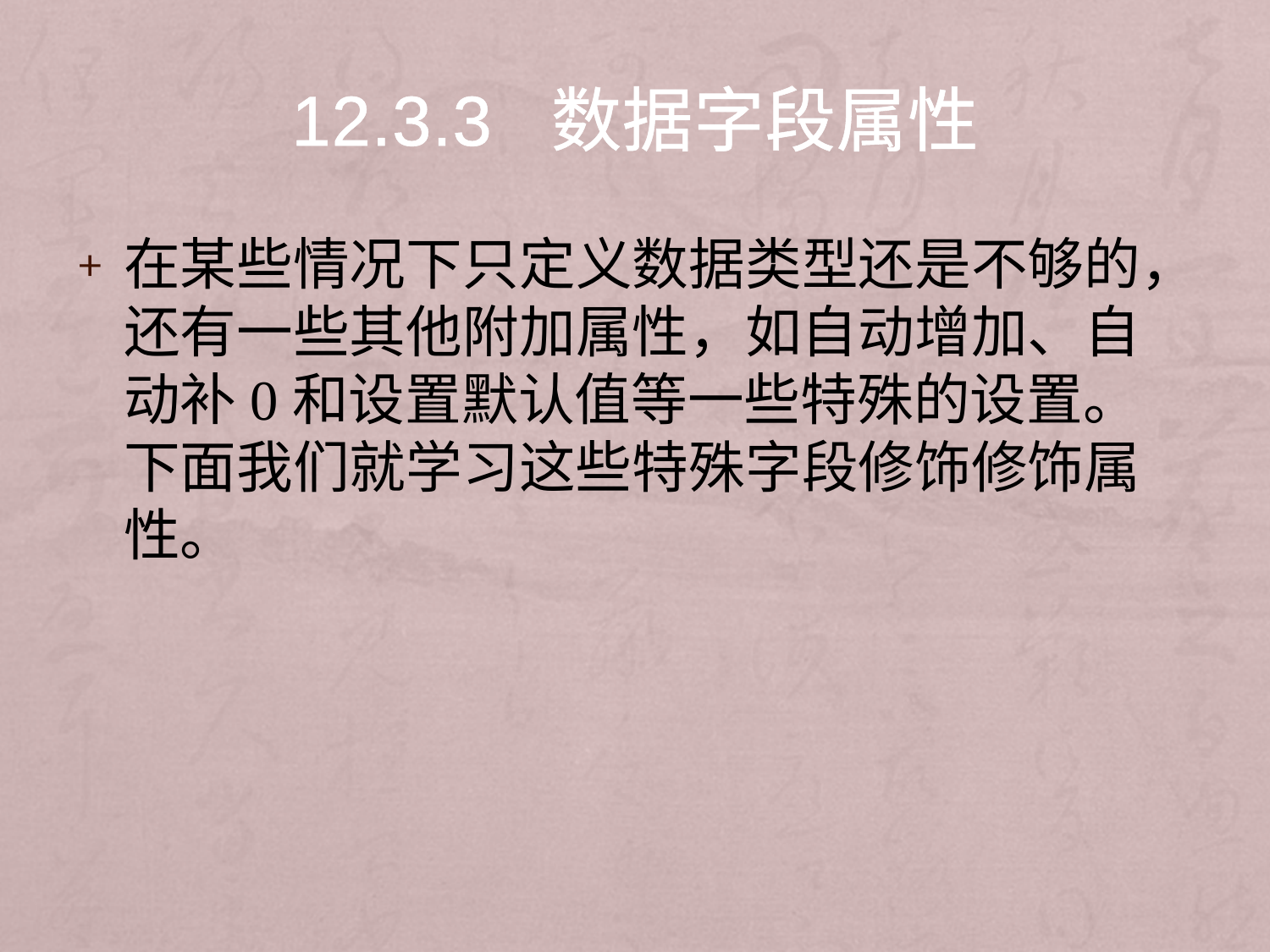

# 12.3.3  数据字段属性
在某些情况下只定义数据类型还是不够的，还有一些其他附加属性，如自动增加、自动补0和设置默认值等一些特殊的设置。下面我们就学习这些特殊字段修饰修饰属性。